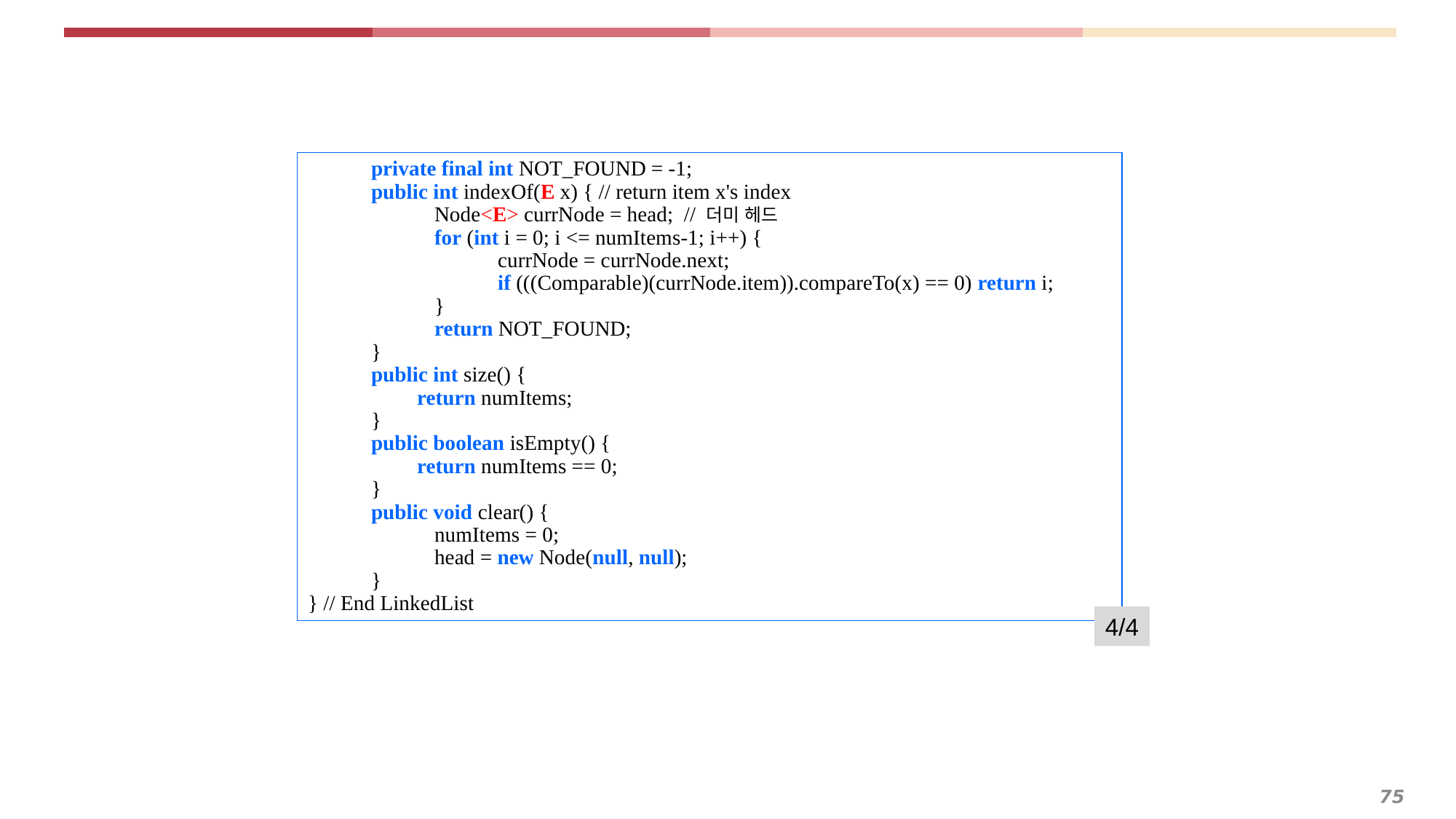

private final int NOT_FOUND = -1;
            public int indexOf(E x) { // return item x's index
                        Node<E> currNode = head;  // 더미 헤드
                        for (int i = 0; i <= numItems-1; i++) {
                                    currNode = currNode.next;
                                    if (((Comparable)(currNode.item)).compareTo(x) == 0) return i;
                        }
                        return NOT_FOUND;
            }
            public int size() {
	return numItems;
            }
            public boolean isEmpty() {
	return numItems == 0;
            }
            public void clear() {
                        numItems = 0;
                        head = new Node(null, null);
            }
} // End LinkedList
4/4